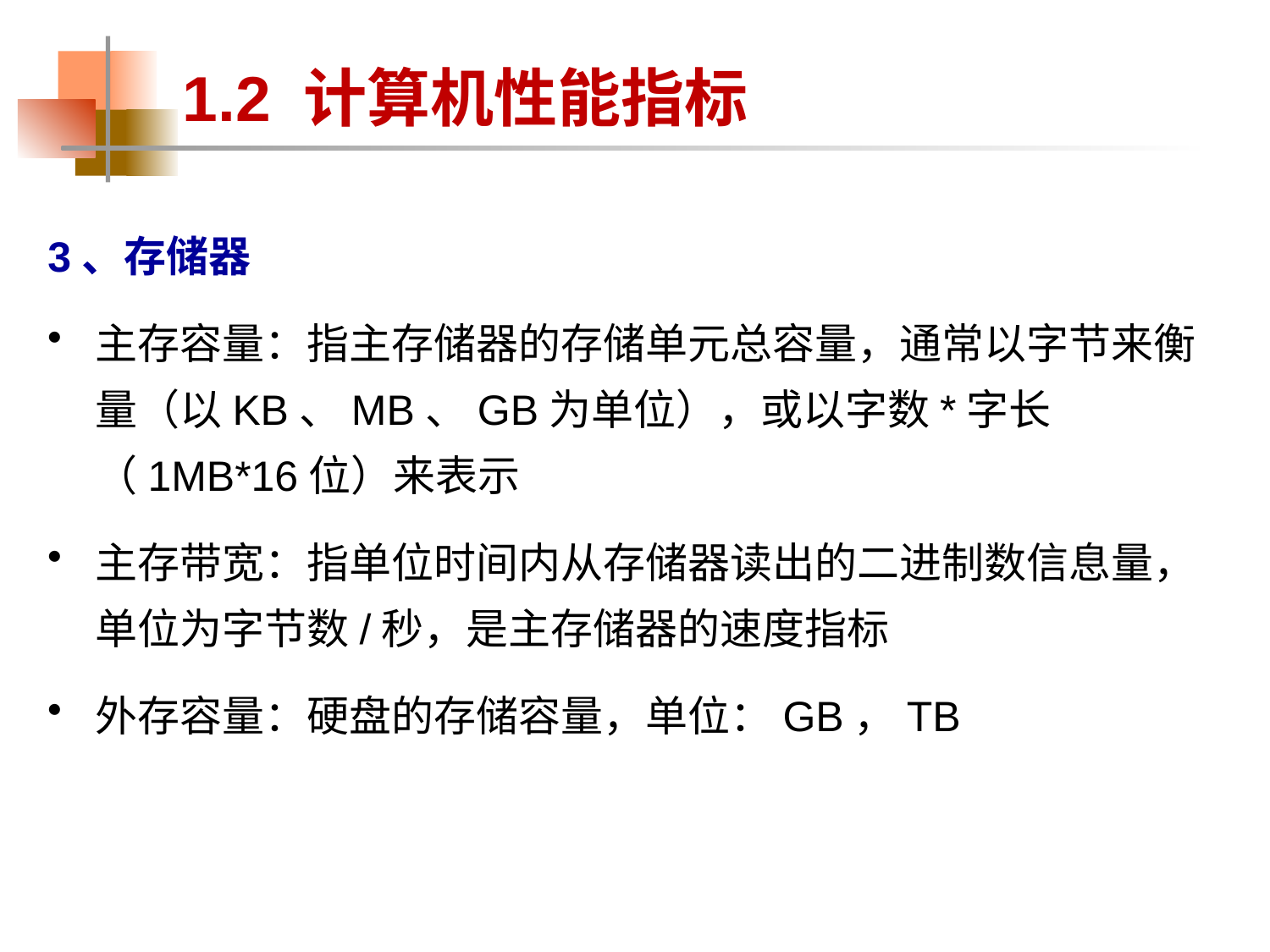

1.2 计算机性能指标
3、存储器
主存容量：指主存储器的存储单元总容量，通常以字节来衡量（以KB、MB、GB为单位），或以字数*字长（1MB*16位）来表示
主存带宽：指单位时间内从存储器读出的二进制数信息量，单位为字节数/秒，是主存储器的速度指标
外存容量：硬盘的存储容量，单位：GB，TB